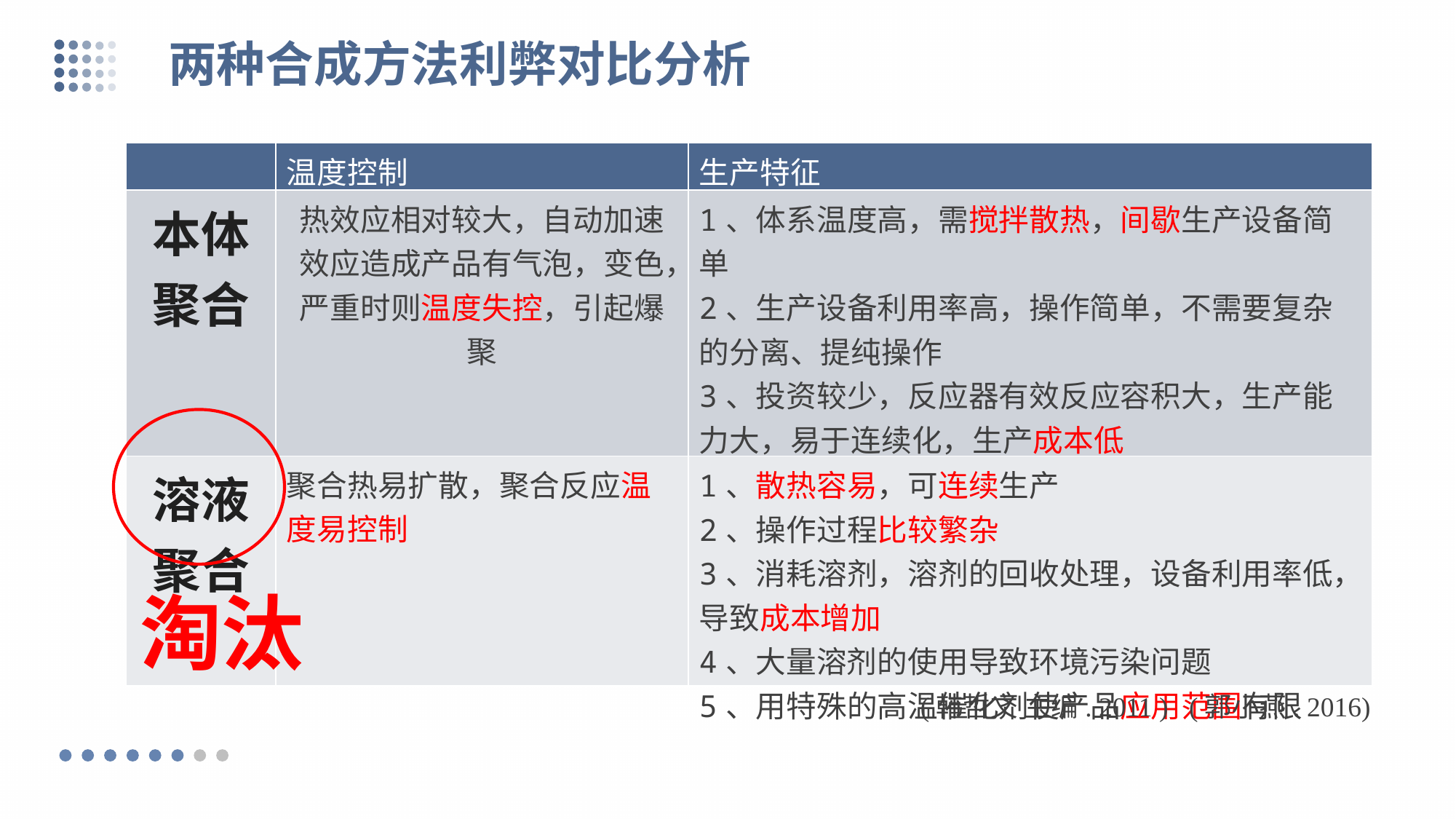

两种合成方法利弊对比分析

|  | 温度控制 | 生产特征 |
| --- | --- | --- |
| 本体聚合 | 热效应相对较大，自动加速效应造成产品有气泡，变色，严重时则温度失控，引起爆聚 | 1、体系温度高，需搅拌散热，间歇生产设备简单 2、生产设备利用率高，操作简单，不需要复杂的分离、提纯操作 3、投资较少，反应器有效反应容积大，生产能力大，易于连续化，生产成本低 |
| 溶液聚合 | 聚合热易扩散，聚合反应温度易控制 | 1、散热容易，可连续生产 2、操作过程比较繁杂 3、消耗溶剂，溶剂的回收处理，设备利用率低，导致成本增加 4、大量溶剂的使用导致环境污染问题 5、用特殊的高温催化剂使产品应用范围有限 |

	淘汰
(韩哲文 主编. 2011 )   (郭小燕. 2016)